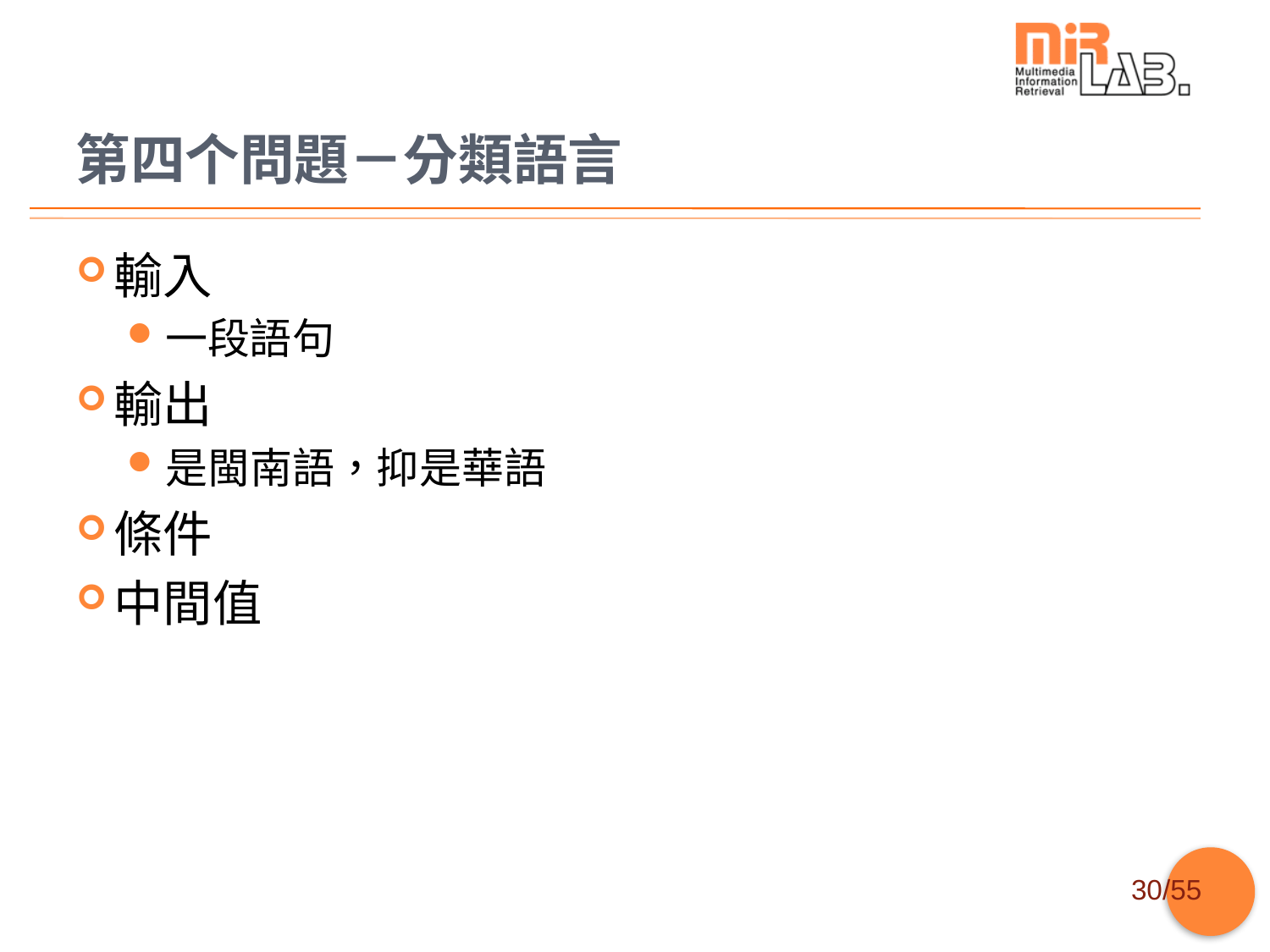

# 第四个問題－分類語言
輸入
一段語句
輸出
是閩南語，抑是華語
條件
中間值